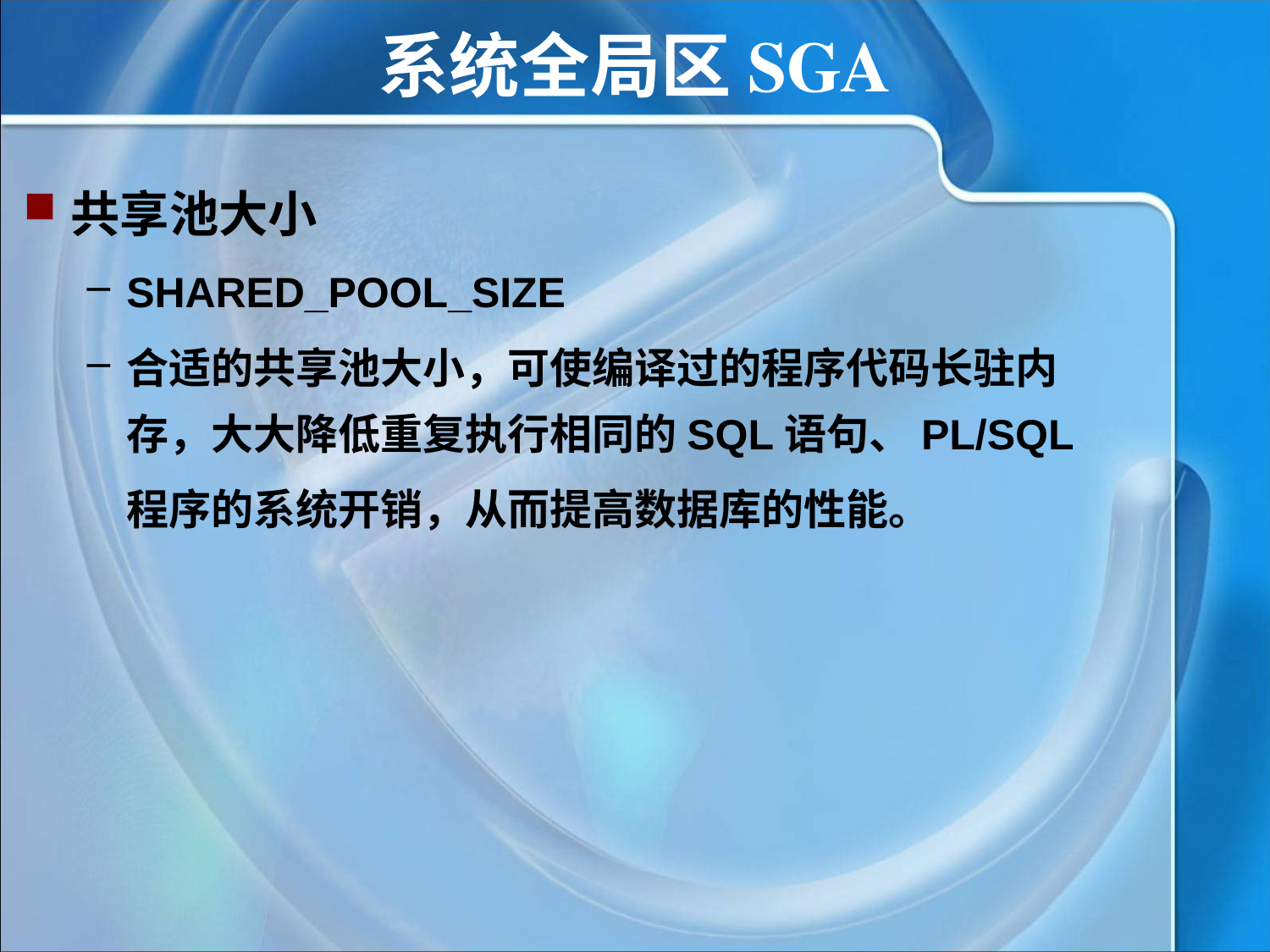

# 系统全局区SGA
共享池大小
SHARED_POOL_SIZE
合适的共享池大小，可使编译过的程序代码长驻内存，大大降低重复执行相同的SQL语句、PL/SQL程序的系统开销，从而提高数据库的性能。
29